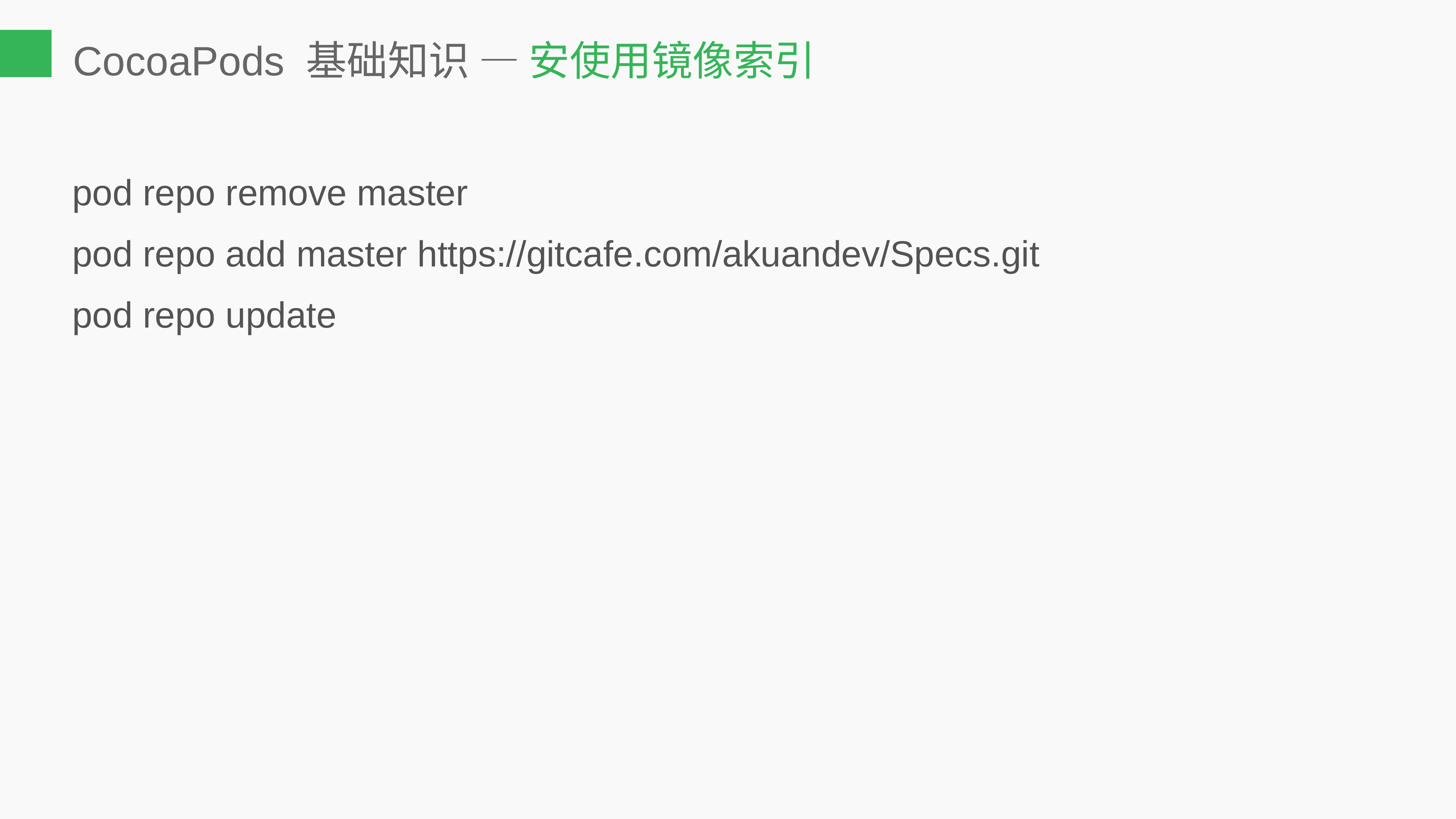

# CocoaPods 基础知识 — 安使用镜像索引
pod repo remove master
pod repo add master https://gitcafe.com/akuandev/Specs.git
pod repo update